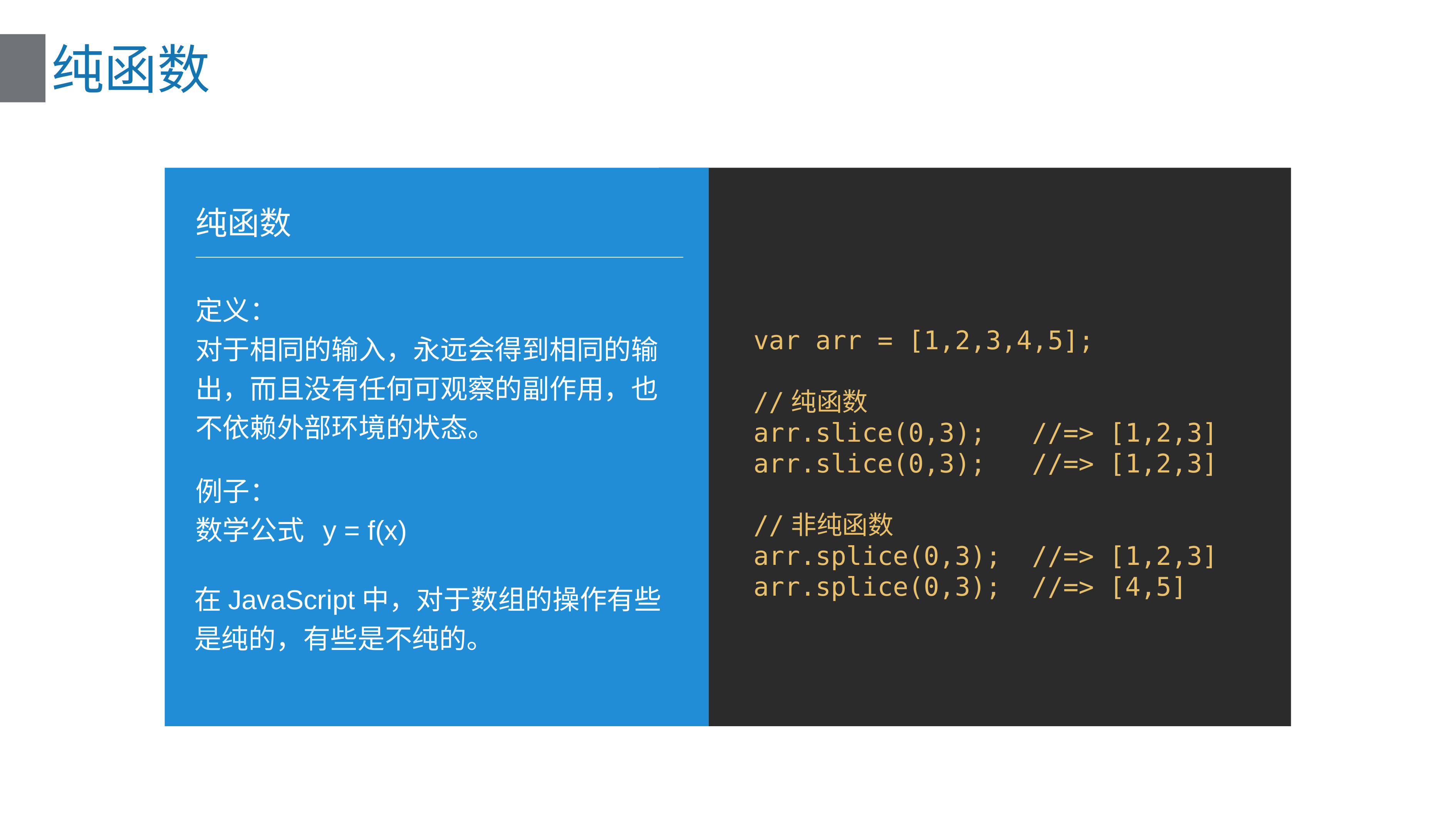

# 纯函数

纯函数

定义：
对于相同的输入，永远会得到相同的输出，而且没有任何可观察的副作用，也不依赖外部环境的状态。
var arr = [1,2,3,4,5];

//纯函数
arr.slice(0,3);   //=> [1,2,3]
arr.slice(0,3);   //=> [1,2,3]

//非纯函数
arr.splice(0,3);  //=> [1,2,3]
arr.splice(0,3);  //=> [4,5]
例子：
数学公式  y = f(x)
在JavaScript中，对于数组的操作有些是纯的，有些是不纯的。